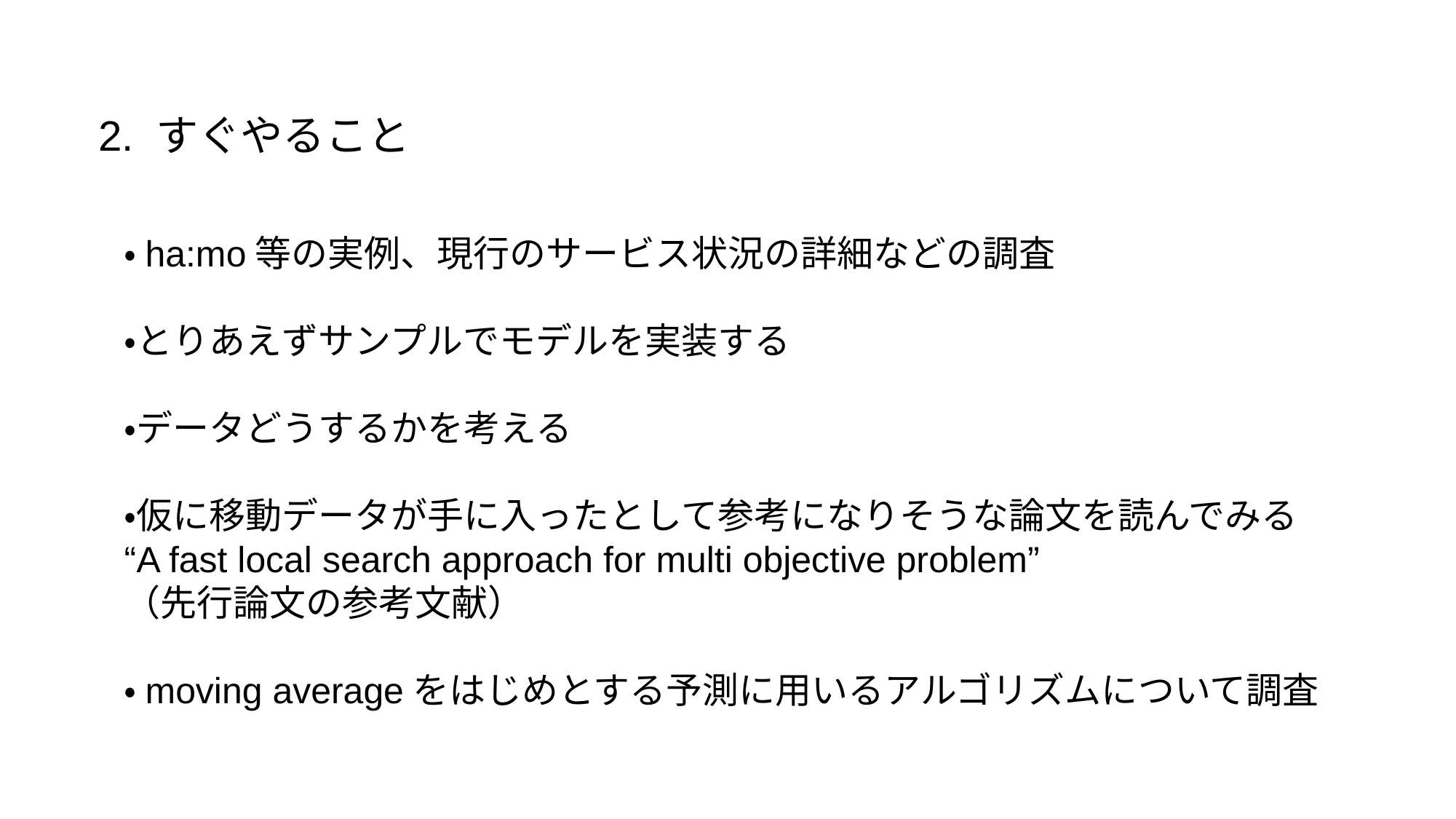

2. すぐやること
・ha:mo等の実例、現行のサービス状況の詳細などの調査

・とりあえずサンプルでモデルを実装する

・データどうするかを考える

・仮に移動データが手に入ったとして参考になりそうな論文を読んでみる
“A fast local search approach for multi objective problem”
（先行論文の参考文献）

・moving averageをはじめとする予測に用いるアルゴリズムについて調査